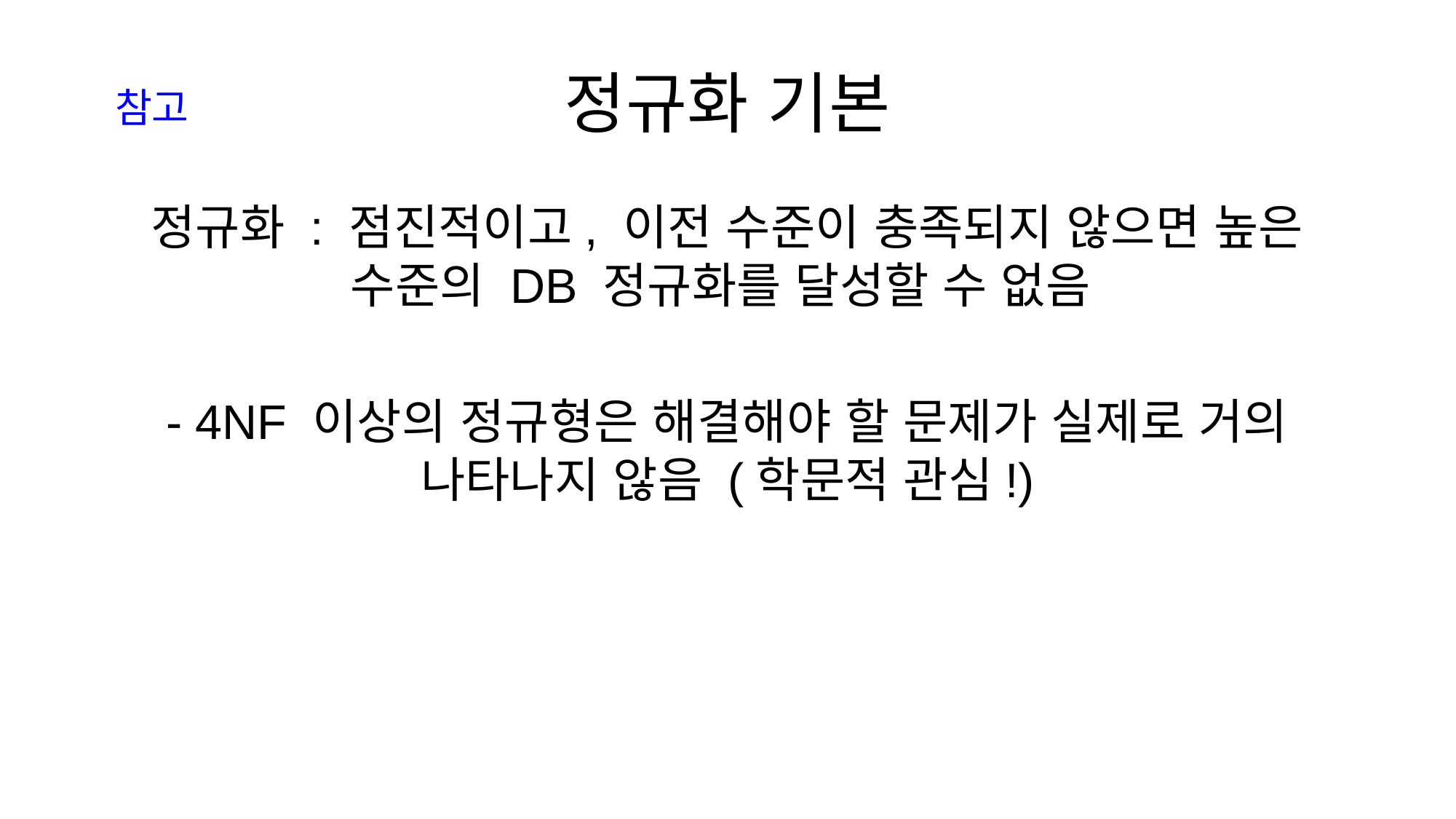

# 정규화 기본
참고
정규화 : 점진적이고, 이전 수준이 충족되지 않으면 높은 수준의 DB 정규화를 달성할 수 없음

- 4NF 이상의 정규형은 해결해야 할 문제가 실제로 거의 나타나지 않음 (학문적 관심!)